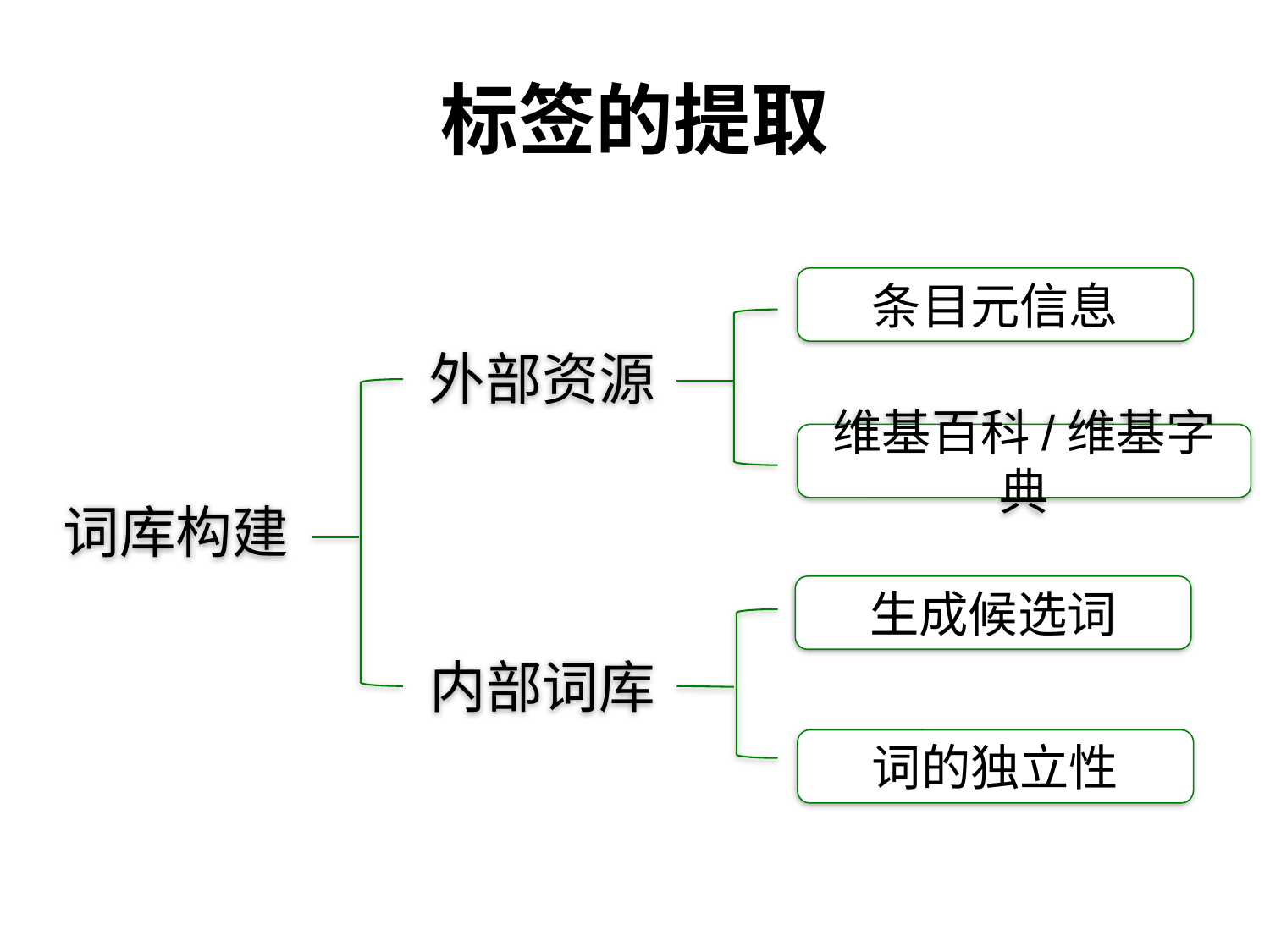

# 标签的提取
条目元信息

外部资源

维基百科/维基字典
词库构建
生成候选词

内部词库
词的独立性